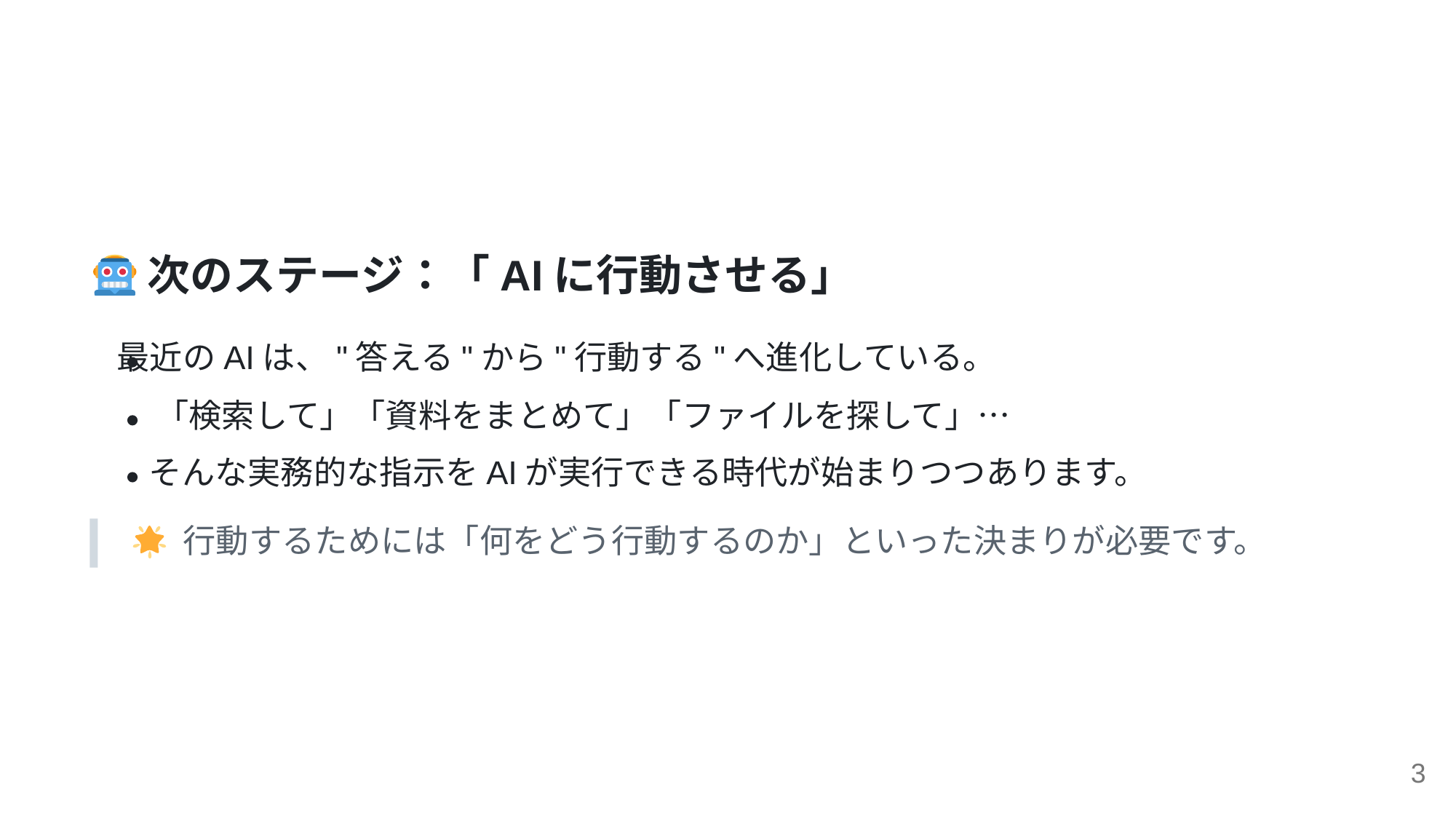

次のステージ：「AIに⾏動させる」

最近のAIは、"答える"から"⾏動する"へ進化している。

「検索して」「資料をまとめて」「ファイルを探して」…

そんな実務的な指⽰をAIが実⾏できる時代が始まりつつあります。

 ⾏動するためには「何をどう⾏動するのか」といった決まりが必要です。

3